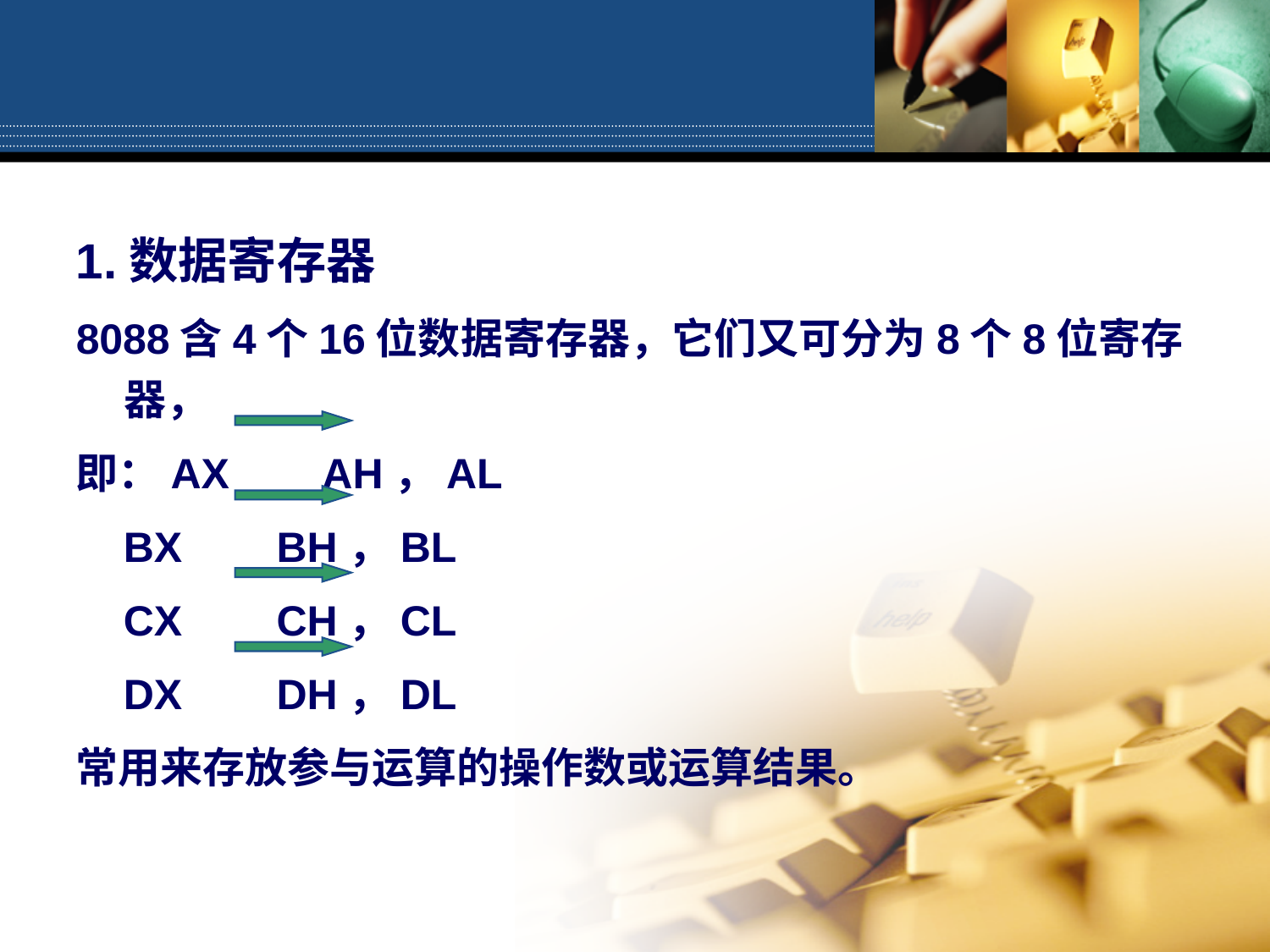

1.数据寄存器
8088含4个16位数据寄存器，它们又可分为8个8位寄存器，
即：AX        AH，AL
    BX        BH，BL
    CX        CH，CL
    DX        DH，DL
常用来存放参与运算的操作数或运算结果。